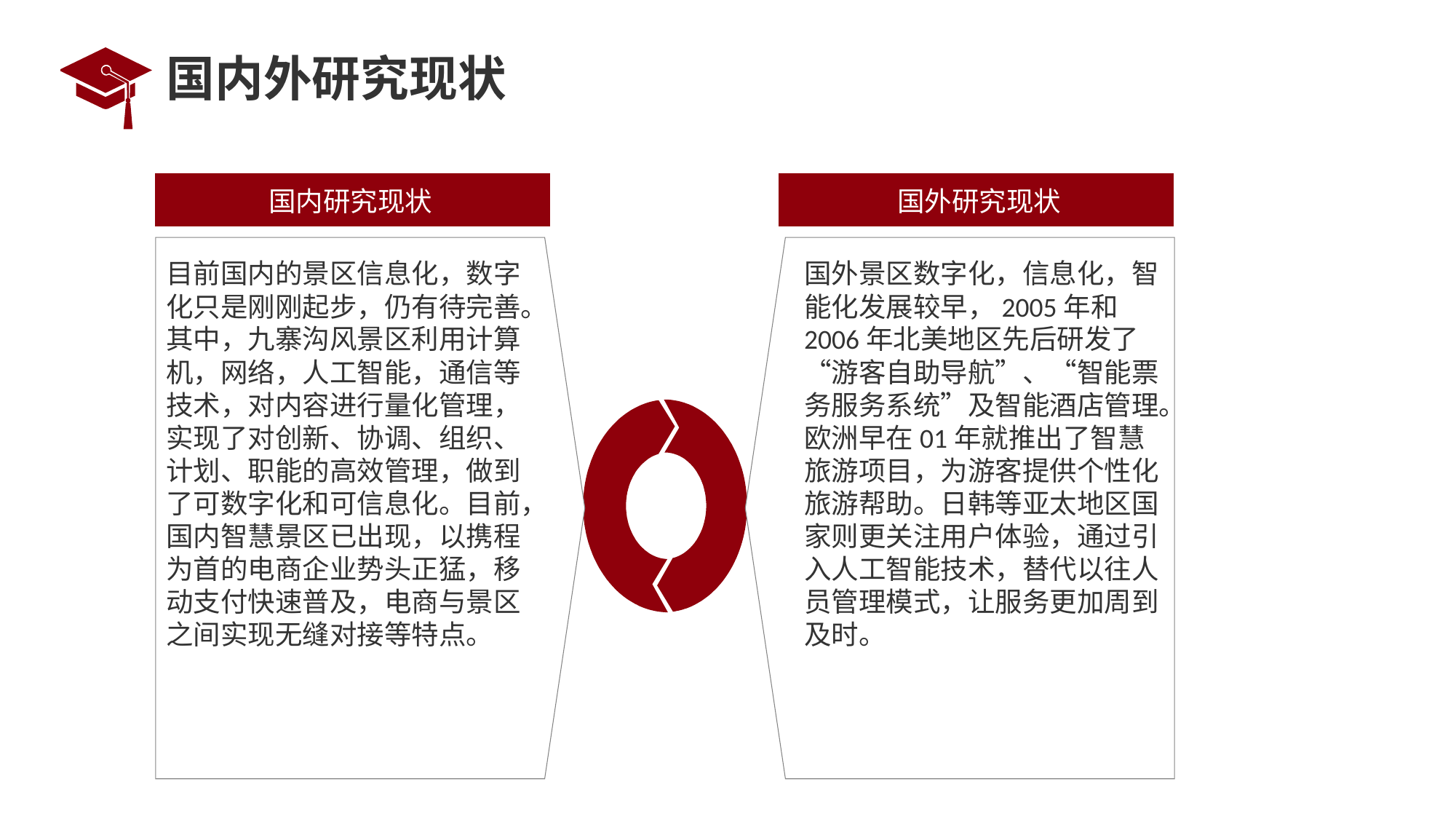

# 国内外研究现状

国内研究现状
国外研究现状

目前国内的景区信息化，数字化只是刚刚起步，仍有待完善。其中，九寨沟风景区利用计算机，网络，人工智能，通信等技术，对内容进行量化管理，实现了对创新、协调、组织、计划、职能的高效管理，做到了可数字化和可信息化。目前，国内智慧景区已出现，以携程为首的电商企业势头正猛，移动支付快速普及，电商与景区之间实现无缝对接等特点。
国外景区数字化，信息化，智能化发展较早，2005年和2006年北美地区先后研发了“游客自助导航”、“智能票务服务系统”及智能酒店管理。欧洲早在01年就推出了智慧旅游项目，为游客提供个性化旅游帮助。日韩等亚太地区国家则更关注用户体验，通过引入人工智能技术，替代以往人员管理模式，让服务更加周到及时。